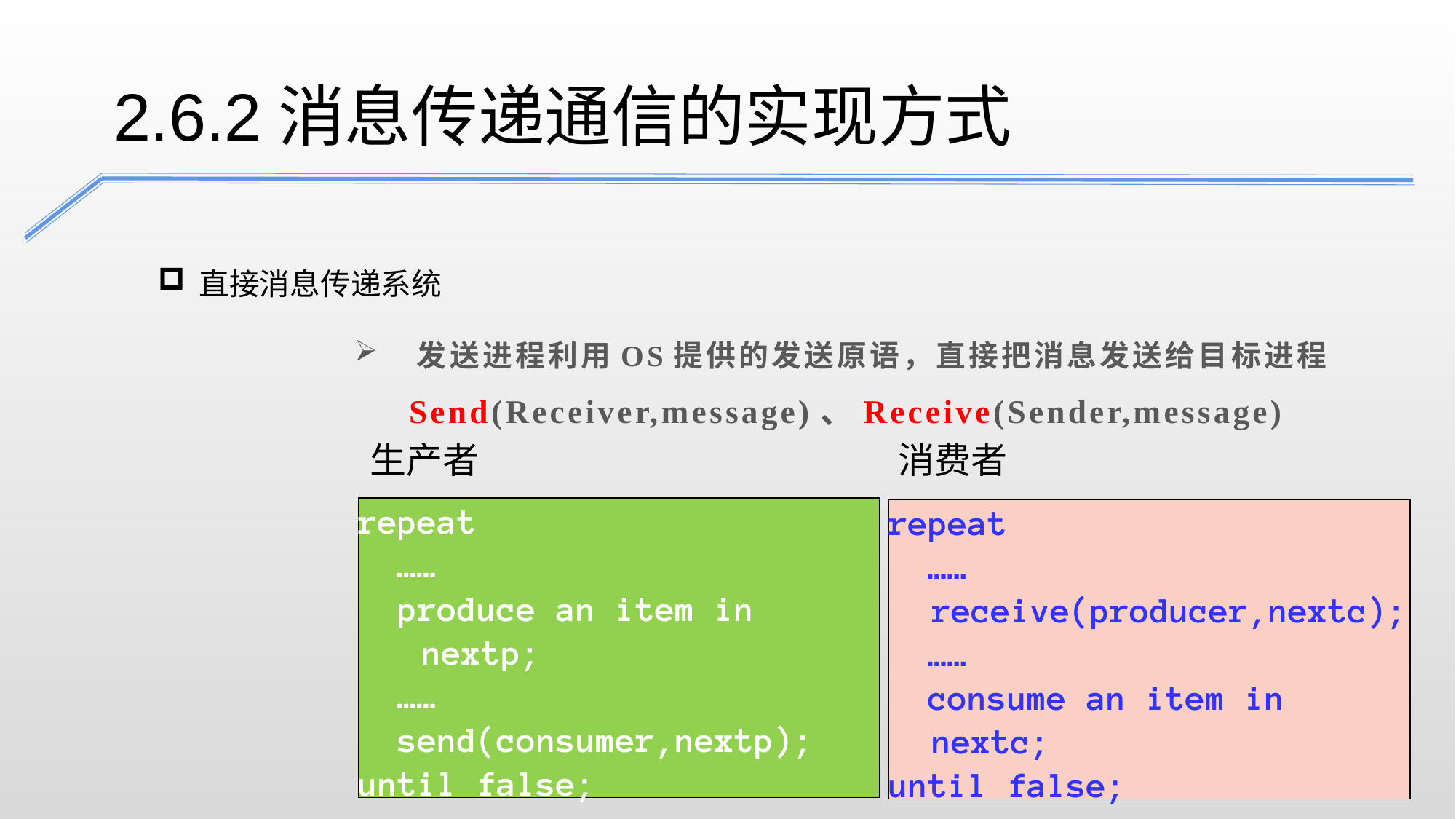

2.6.2消息传递通信的实现方式

直接消息传递系统
发送进程利用OS提供的发送原语，直接把消息发送给目标进程
Send(Receiver,message)、Receive(Sender,message)
生产者
消费者
repeat
  ……
  produce an item in nextp;
  ……
  send(consumer,nextp);
until false;
repeat
  …… receive(producer,nextc);
  ……
  consume an item in nextc;
until false;